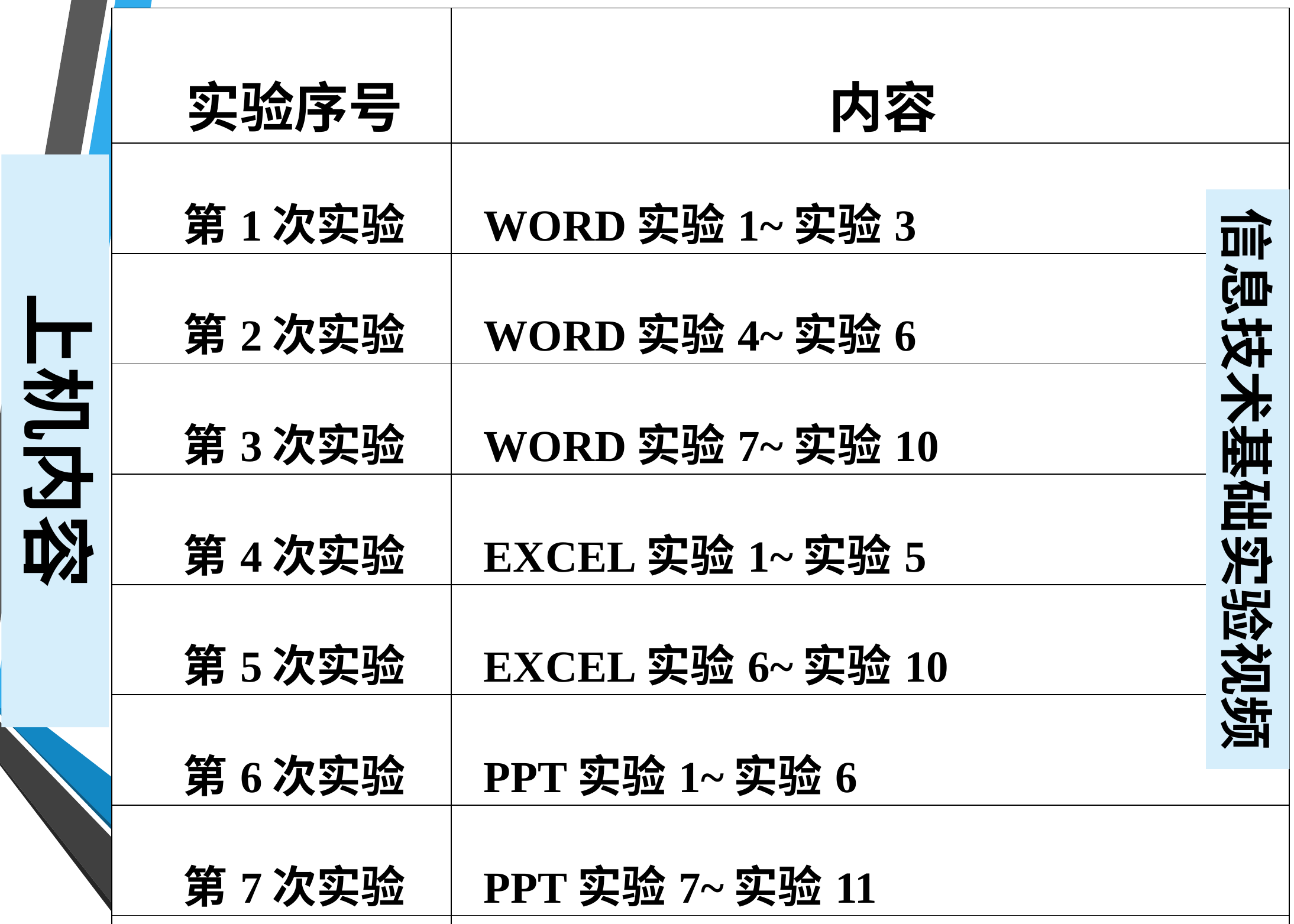

| 实验序号 | 内容 |
| --- | --- |
| 第1次实验 | WORD实验1~实验3 |
| 第2次实验 | WORD实验4~实验6 |
| 第3次实验 | WORD实验7~实验10 |
| 第4次实验 | EXCEL实验1~实验5 |
| 第5次实验 | EXCEL实验6~实验10 |
| 第6次实验 | PPT实验1~实验6 |
| 第7次实验 | PPT实验7~实验11 |
| 第8次实验 | VISIO实验1~实验6 |
| 第9次实验 | 模拟考试（第14周） |
上机内容
信息技术基础实验视频